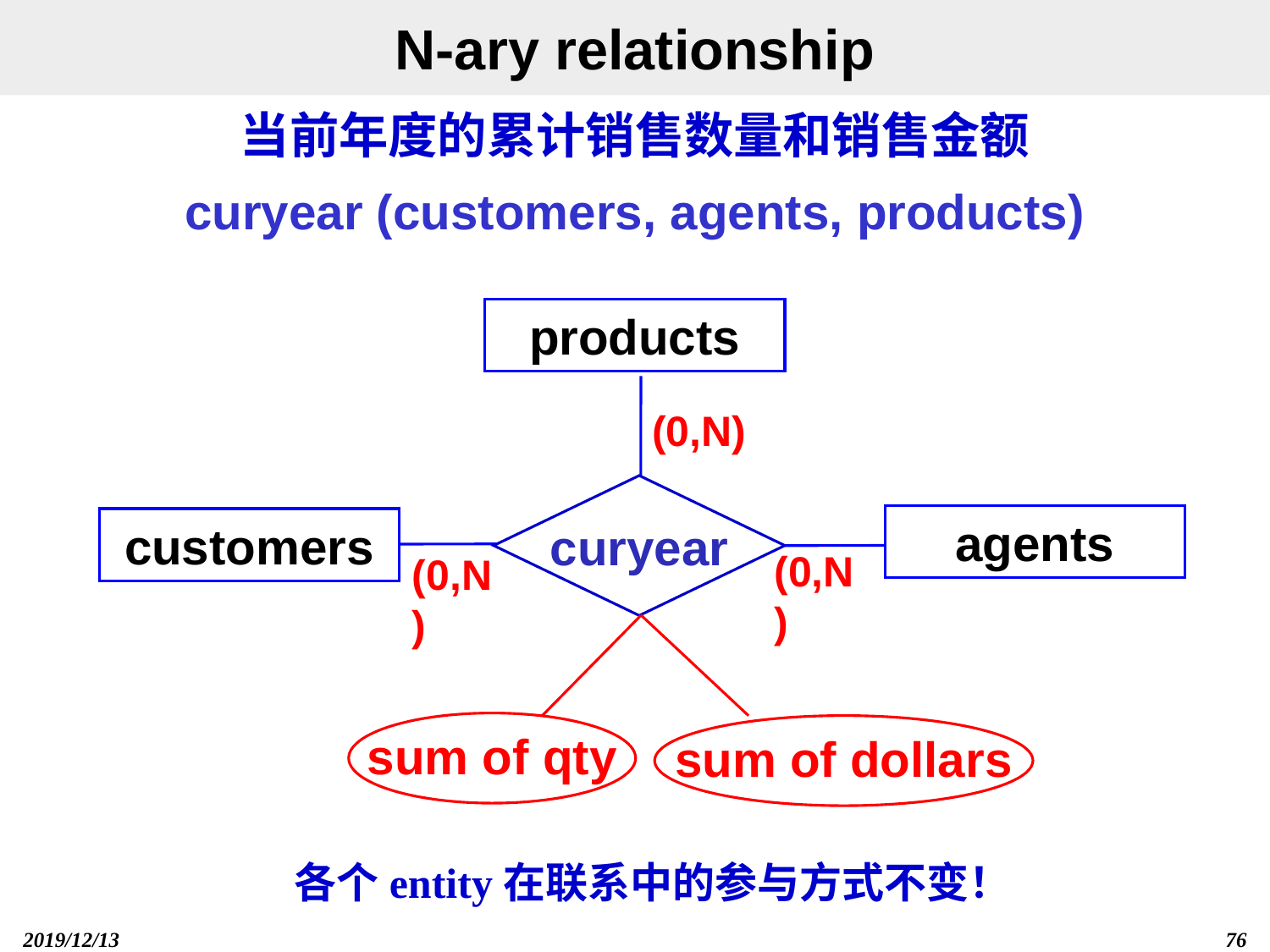

# N-ary relationship
当前年度的累计销售数量和销售金额
curyear (customers, agents, products)
products

curyear
agents
customers

(0,N)
(0,N)
(0,N)

sum of qty
sum of dollars
各个entity在联系中的参与方式不变！
2019/12/13
76